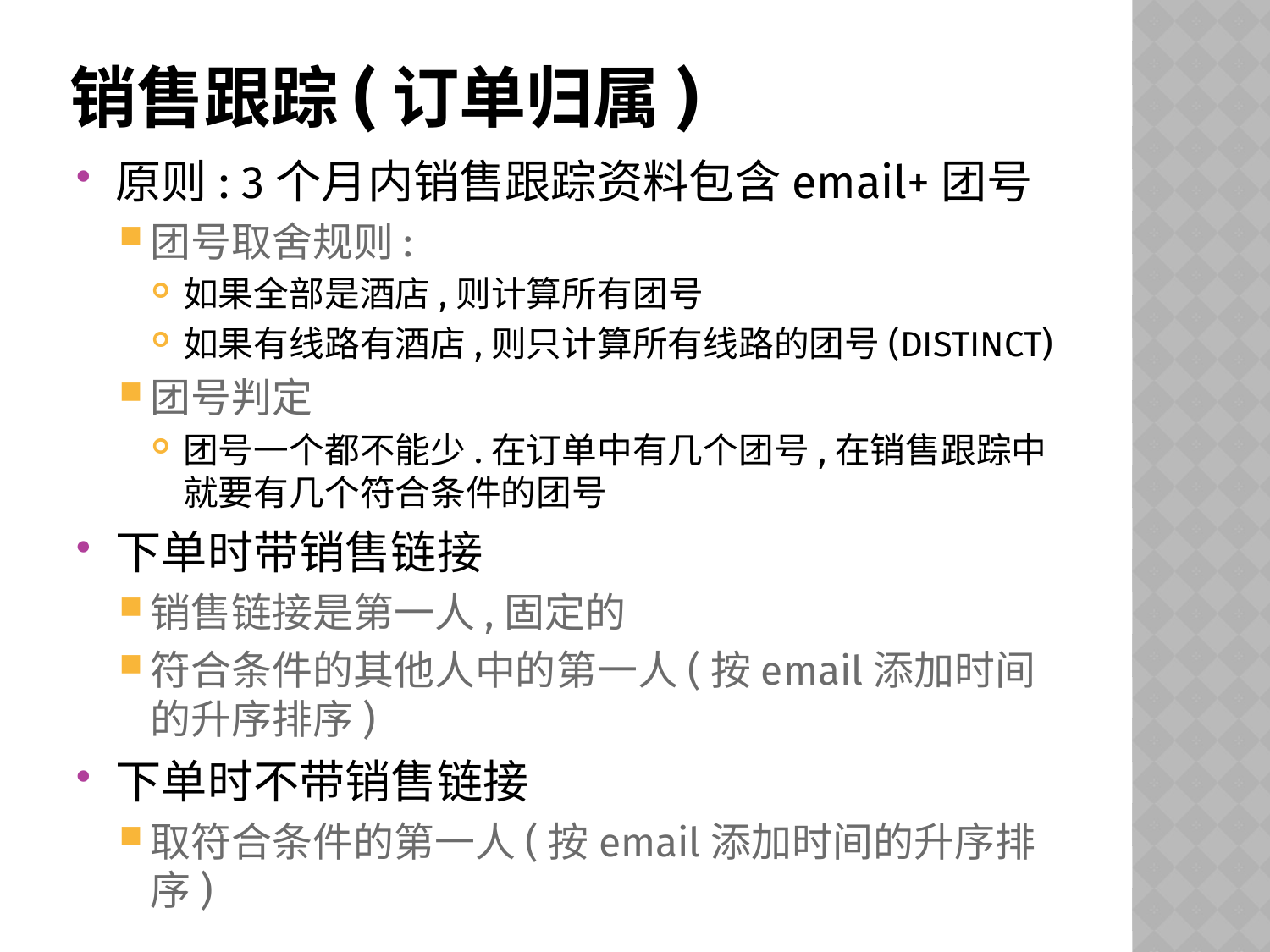

# 销售跟踪(订单归属)
原则: 3个月内销售跟踪资料包含email+团号
团号取舍规则:
如果全部是酒店,则计算所有团号
如果有线路有酒店,则只计算所有线路的团号(DISTINCT)
团号判定
团号一个都不能少.在订单中有几个团号,在销售跟踪中就要有几个符合条件的团号
下单时带销售链接
销售链接是第一人,固定的
符合条件的其他人中的第一人(按email添加时间的升序排序)
下单时不带销售链接
取符合条件的第一人(按email添加时间的升序排序)